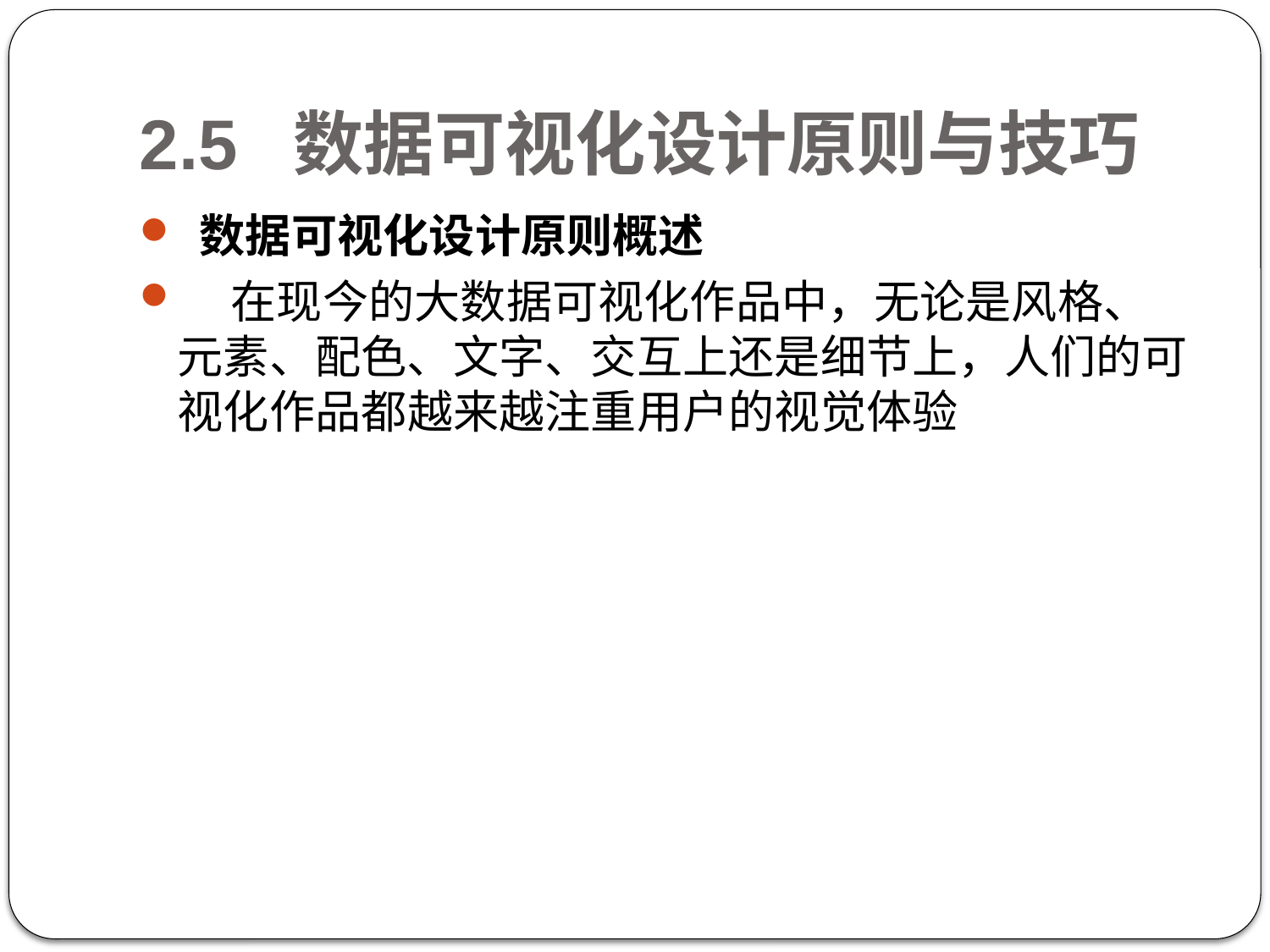

# 2.5  数据可视化设计原则与技巧
 数据可视化设计原则概述
    在现今的大数据可视化作品中，无论是风格、元素、配色、文字、交互上还是细节上，人们的可视化作品都越来越注重用户的视觉体验